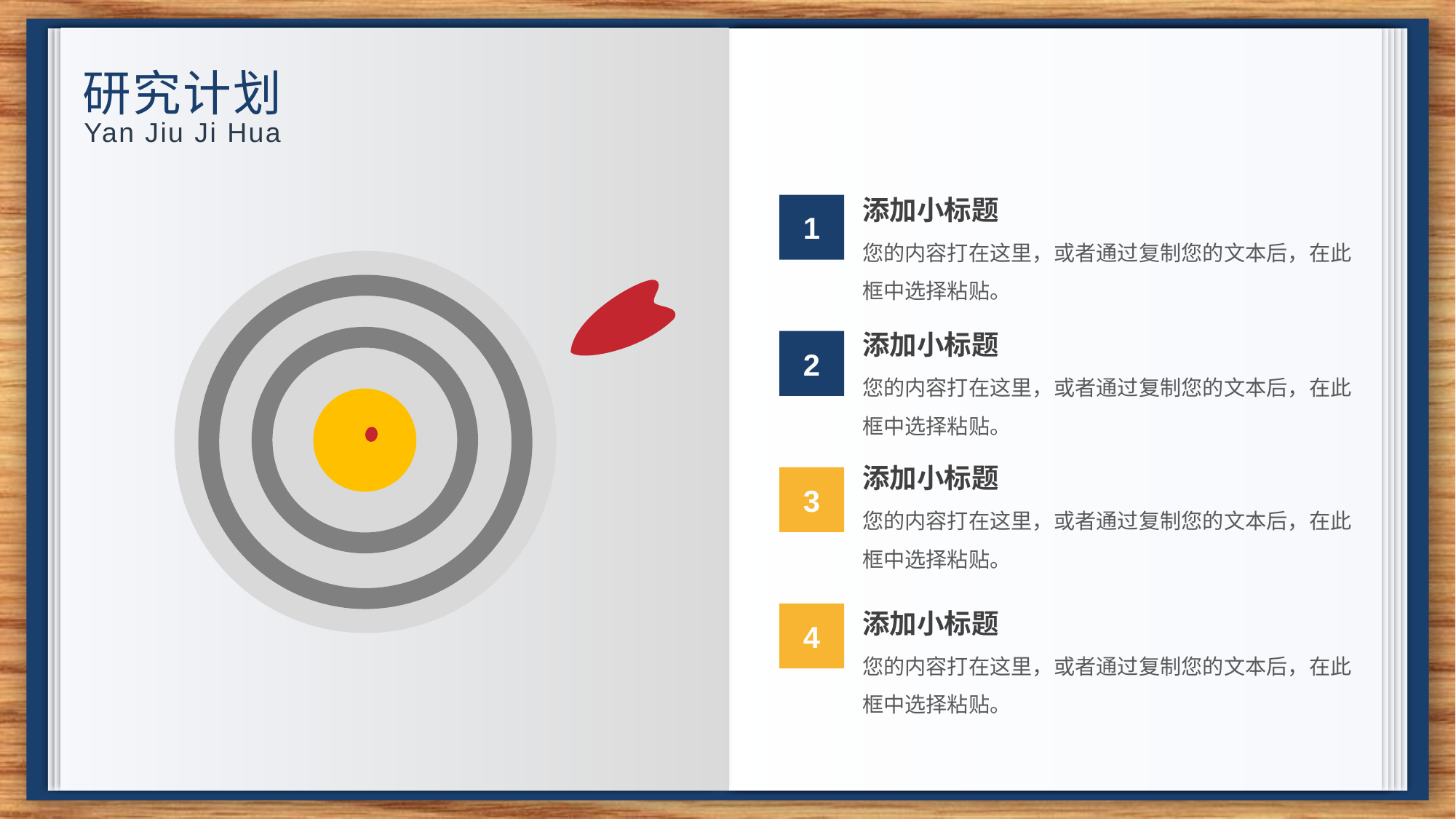

研究计划
Yan Jiu Ji Hua
添加小标题
1
您的内容打在这里，或者通过复制您的文本后，在此框中选择粘贴。

添加小标题
2
您的内容打在这里，或者通过复制您的文本后，在此框中选择粘贴。
添加小标题
3
您的内容打在这里，或者通过复制您的文本后，在此框中选择粘贴。
添加小标题
4
您的内容打在这里，或者通过复制您的文本后，在此框中选择粘贴。